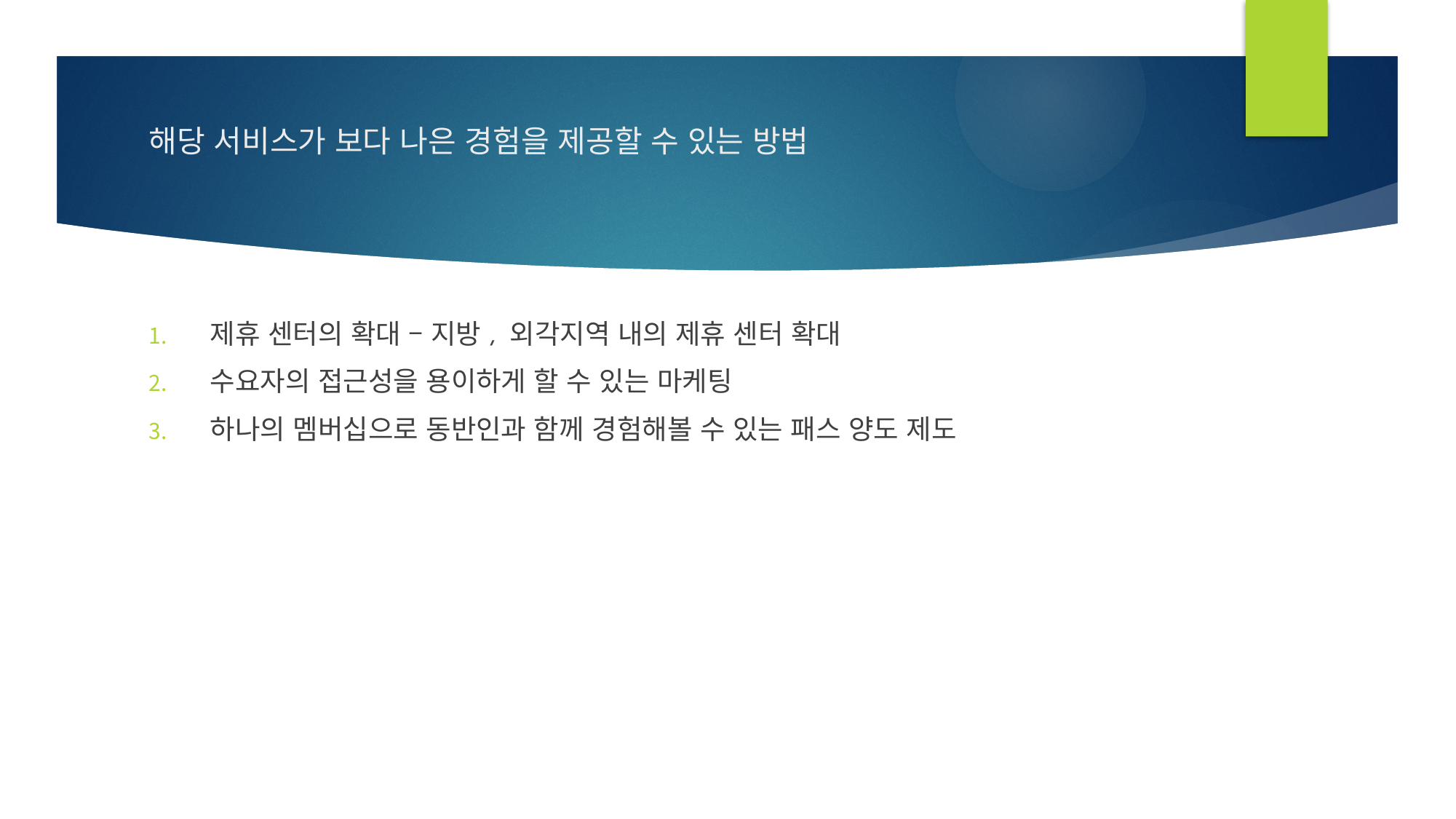

# 해당 서비스가 보다 나은 경험을 제공할 수 있는 방법
제휴 센터의 확대 – 지방, 외각지역 내의 제휴 센터 확대
수요자의 접근성을 용이하게 할 수 있는 마케팅
하나의 멤버십으로 동반인과 함께 경험해볼 수 있는 패스 양도 제도